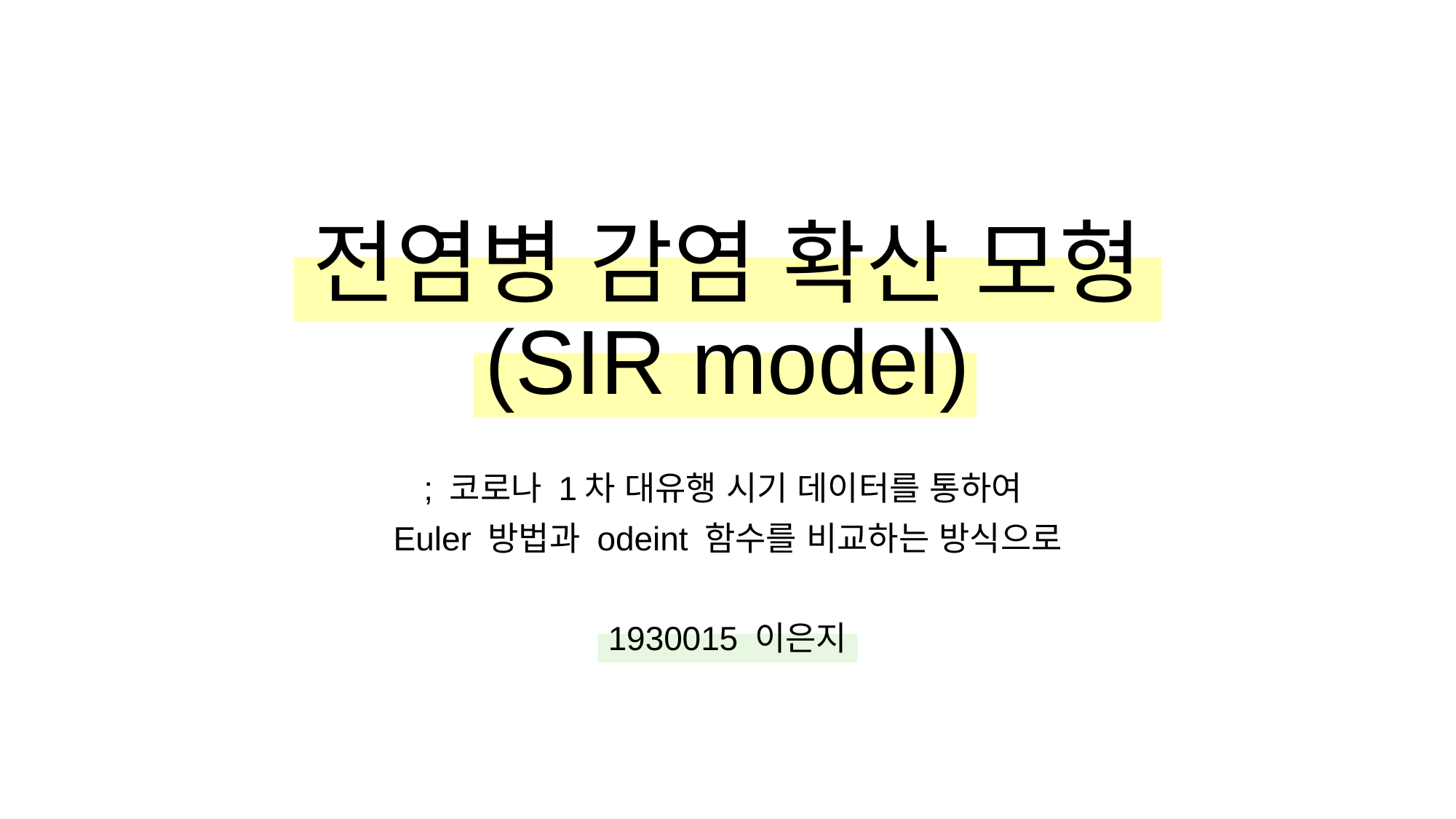

# 전염병 감염 확산 모형 (SIR model)

; 코로나 1차 대유행 시기 데이터를 통하여
Euler 방법과 odeint 함수를 비교하는 방식으로

1930015 이은지